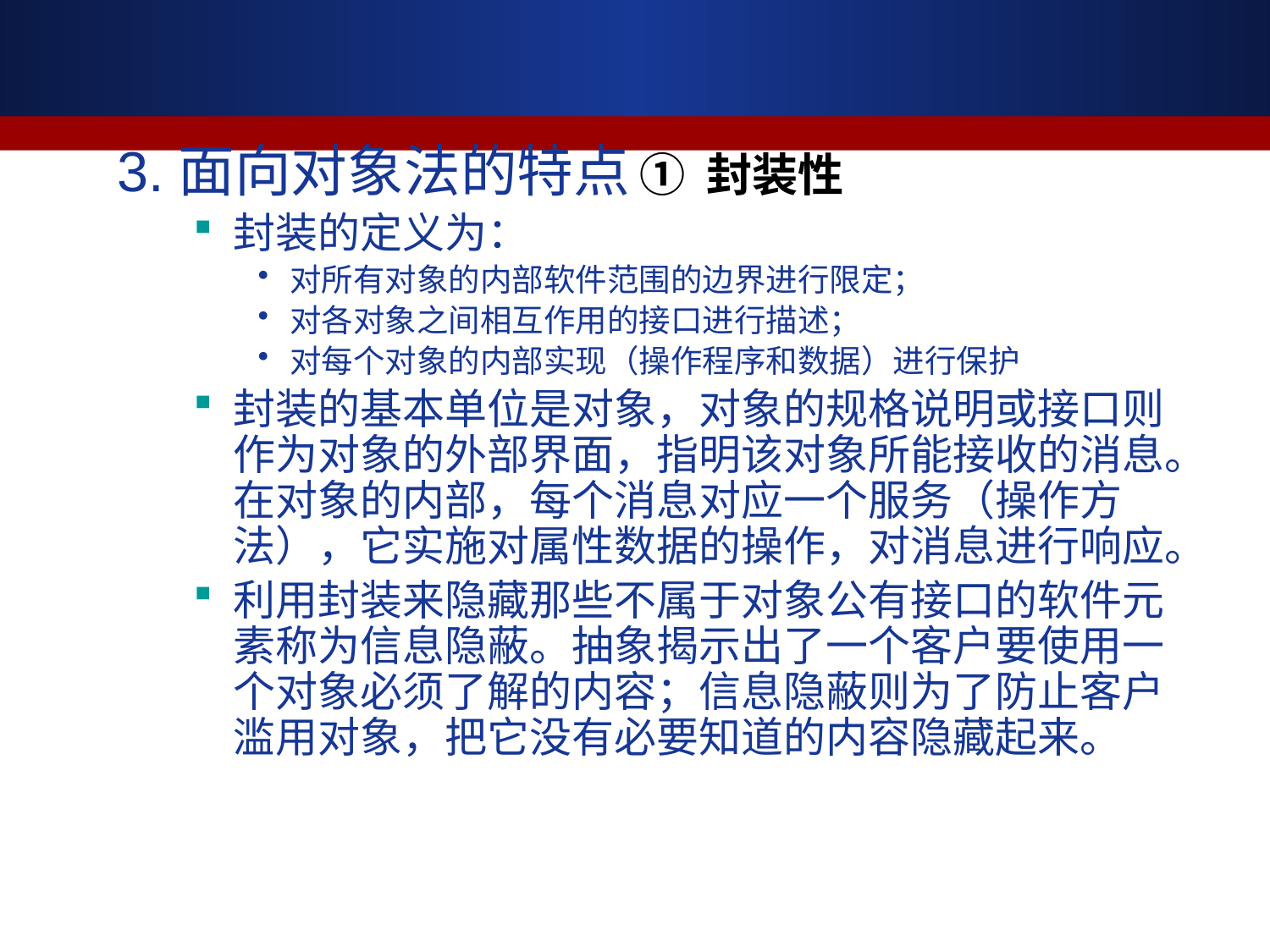

3.面向对象法的特点 ①  封装性
封装的定义为：
对所有对象的内部软件范围的边界进行限定；
对各对象之间相互作用的接口进行描述；
对每个对象的内部实现（操作程序和数据）进行保护
封装的基本单位是对象，对象的规格说明或接口则作为对象的外部界面，指明该对象所能接收的消息。在对象的内部，每个消息对应一个服务（操作方法），它实施对属性数据的操作，对消息进行响应。
利用封装来隐藏那些不属于对象公有接口的软件元素称为信息隐蔽。抽象揭示出了一个客户要使用一个对象必须了解的内容；信息隐蔽则为了防止客户滥用对象，把它没有必要知道的内容隐藏起来。